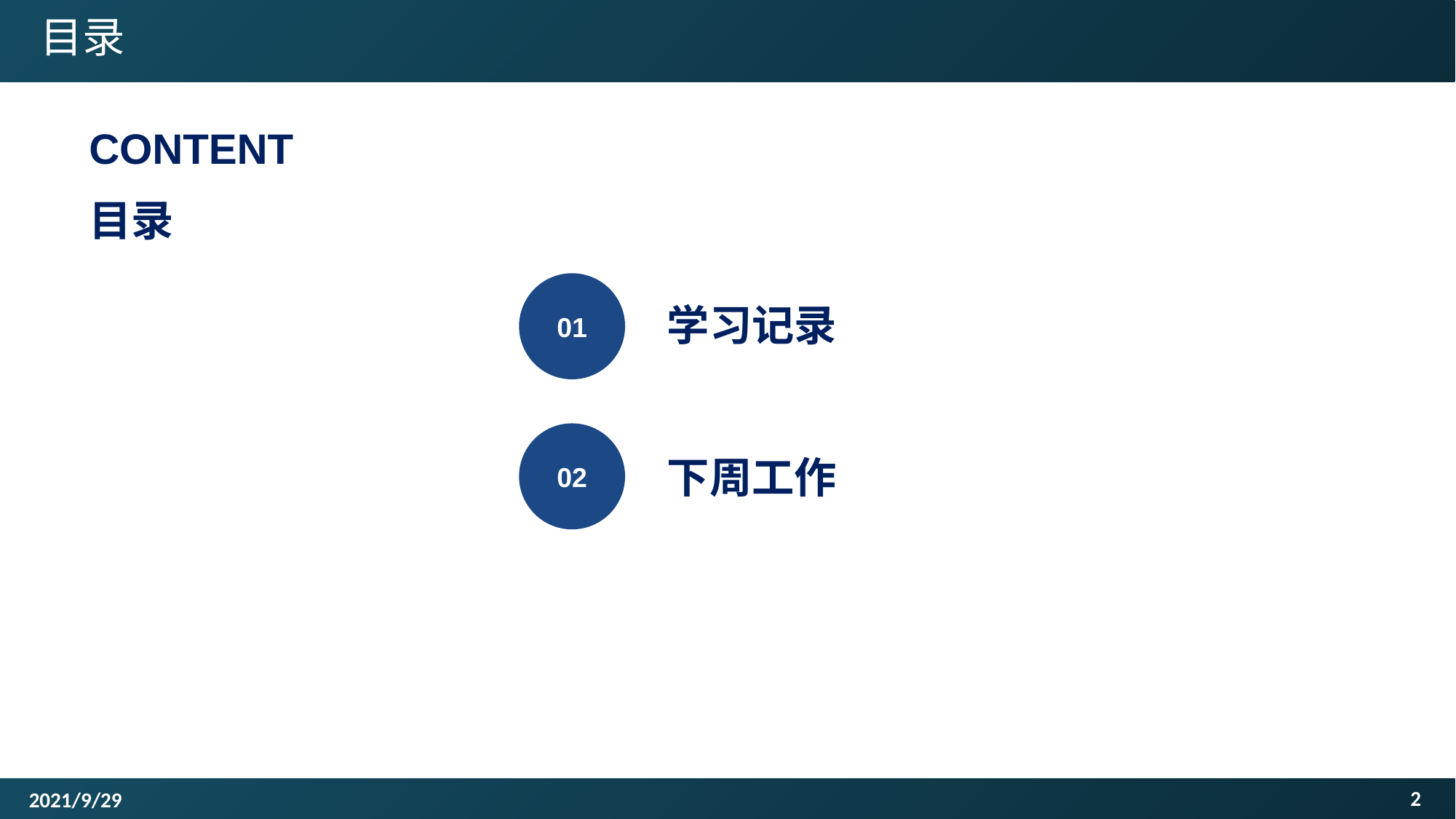

目录
CONTENT
目录
01
学习记录
02
下周工作
2
2021/9/29